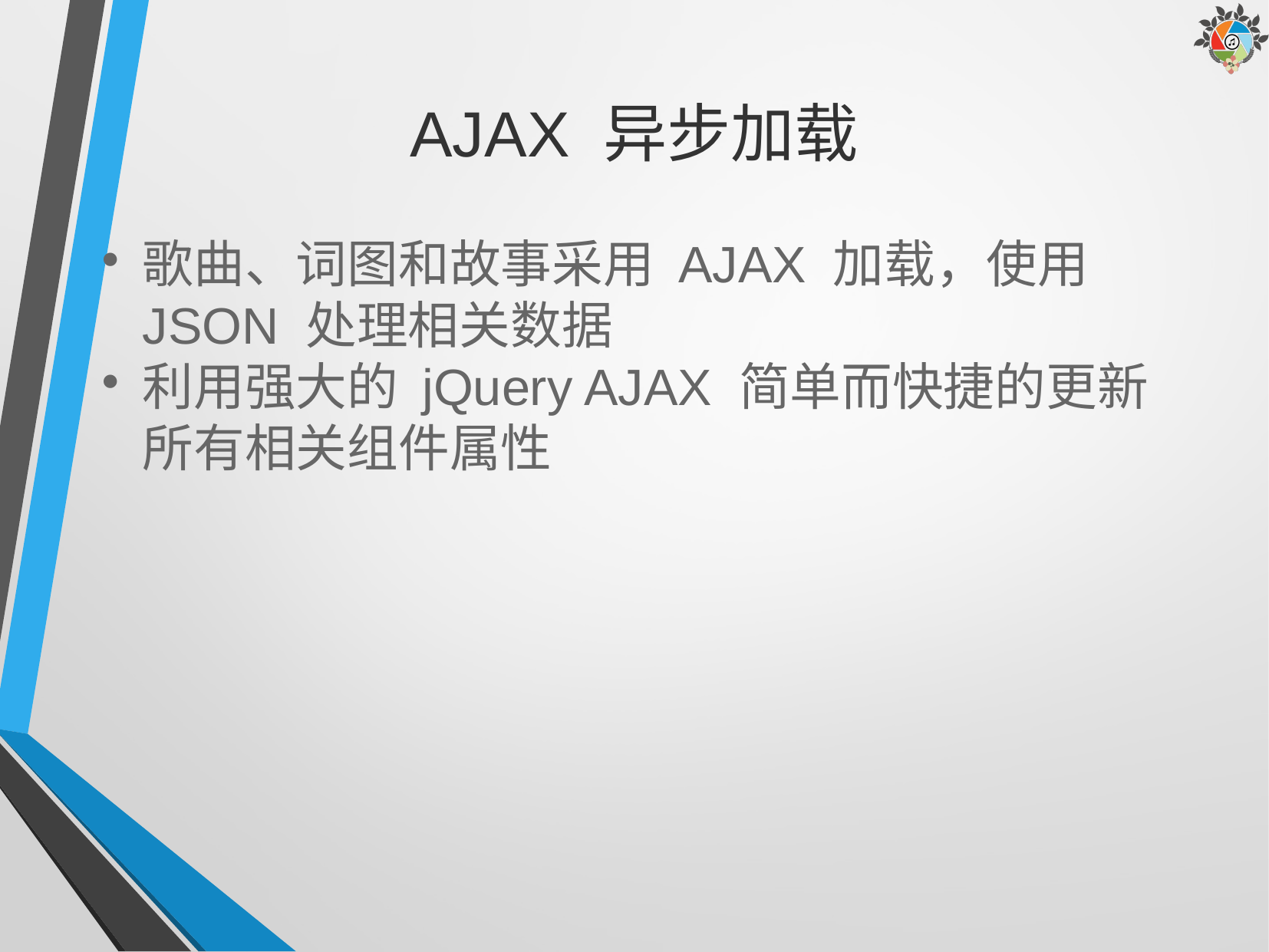

AJAX 异步加载
歌曲、词图和故事采用 AJAX 加载，使用 JSON 处理相关数据
利用强大的 jQuery AJAX 简单而快捷的更新所有相关组件属性